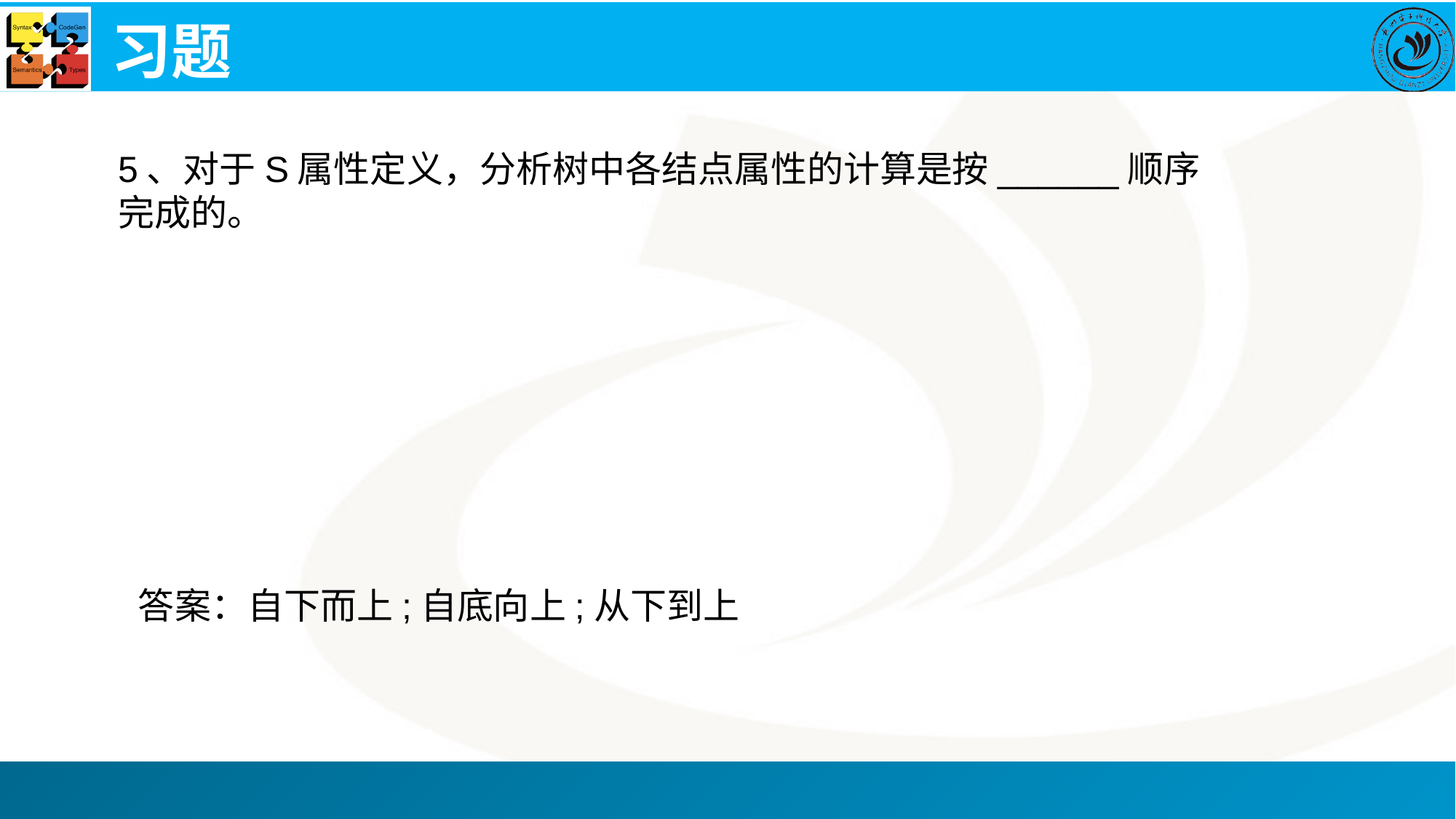

# 习题
5、对于S属性定义，分析树中各结点属性的计算是按______顺序完成的。
答案：自下而上;自底向上;从下到上